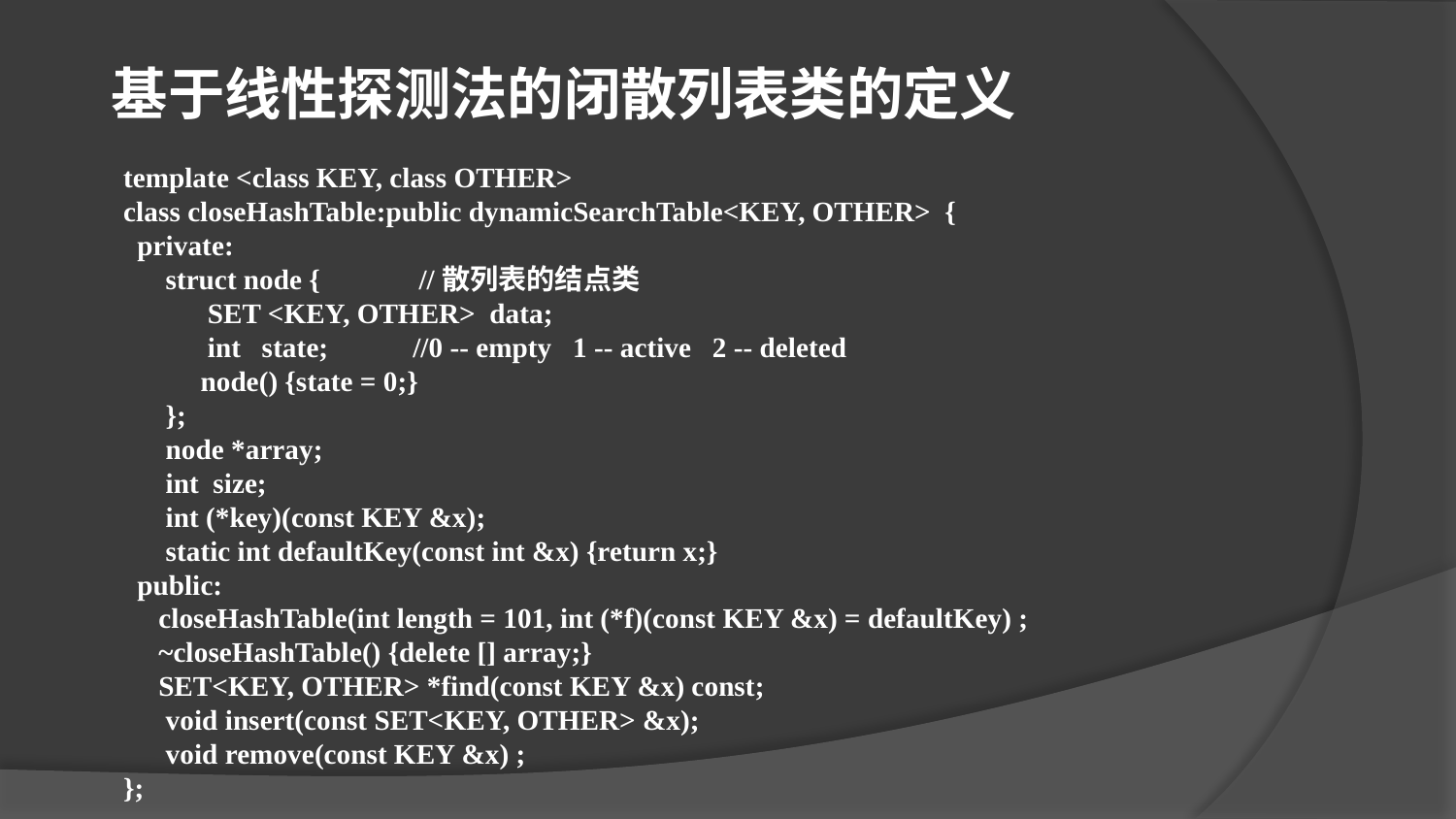

基于线性探测法的闭散列表类的定义
template <class KEY, class OTHER>
class closeHashTable:public dynamicSearchTable<KEY, OTHER>  {
  private:
      struct node {              //散列表的结点类
            SET <KEY, OTHER>  data;
            int   state;            //0 -- empty   1 -- active   2 -- deleted
           node() {state = 0;}
      };
      node *array;
      int  size;
      int (*key)(const KEY &x);
      static int defaultKey(const int &x) {return x;}
  public:
     closeHashTable(int length = 101, int (*f)(const KEY &x) = defaultKey) ;
     ~closeHashTable() {delete [] array;}
     SET<KEY, OTHER> *find(const KEY &x) const;
      void insert(const SET<KEY, OTHER> &x);
      void remove(const KEY &x) ;
};